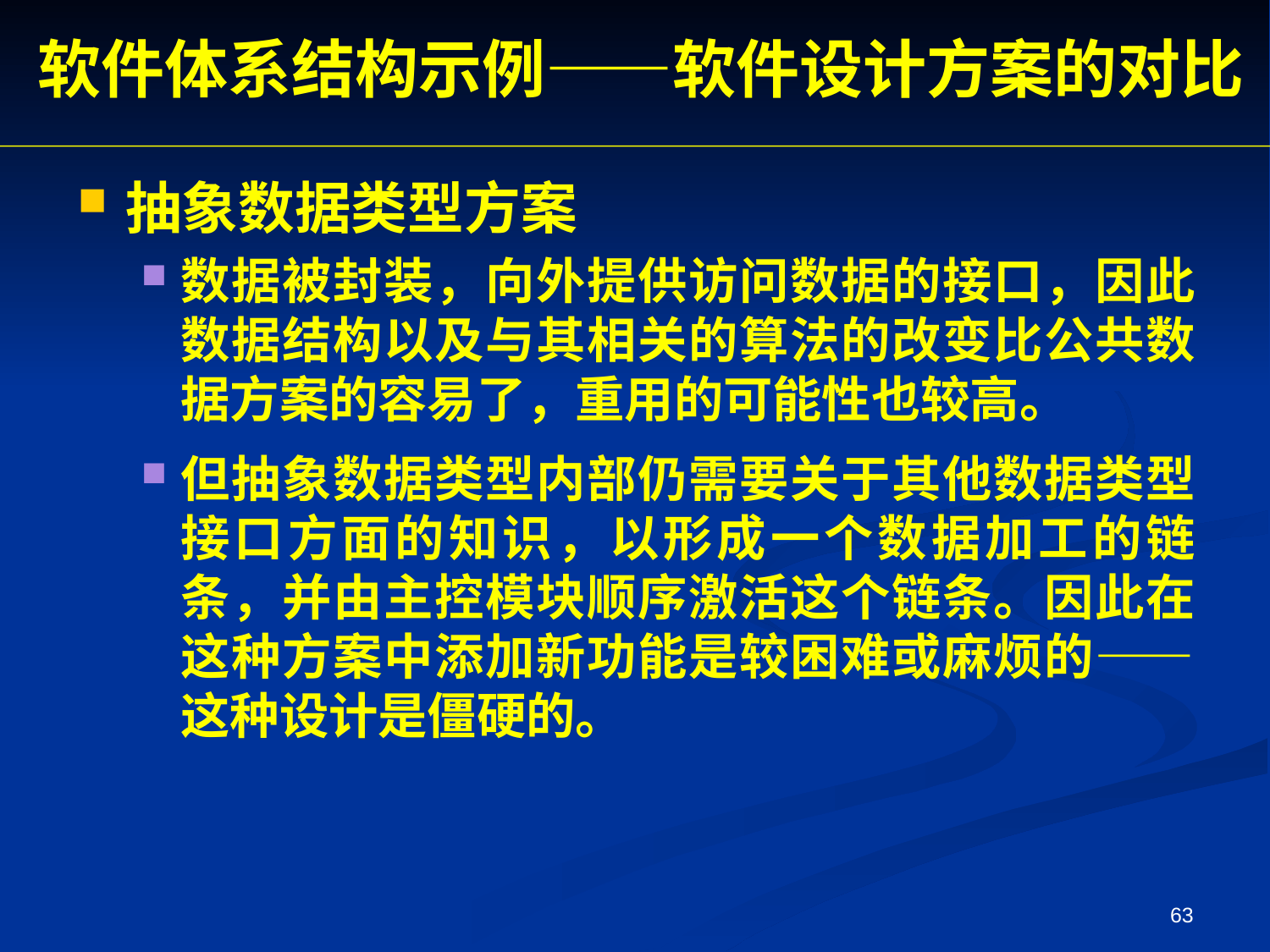

软件体系结构示例——软件设计方案的对比

抽象数据类型方案
数据被封装，向外提供访问数据的接口，因此数据结构以及与其相关的算法的改变比公共数据方案的容易了，重用的可能性也较高。
但抽象数据类型内部仍需要关于其他数据类型接口方面的知识，以形成一个数据加工的链条，并由主控模块顺序激活这个链条。因此在这种方案中添加新功能是较困难或麻烦的——这种设计是僵硬的。
63